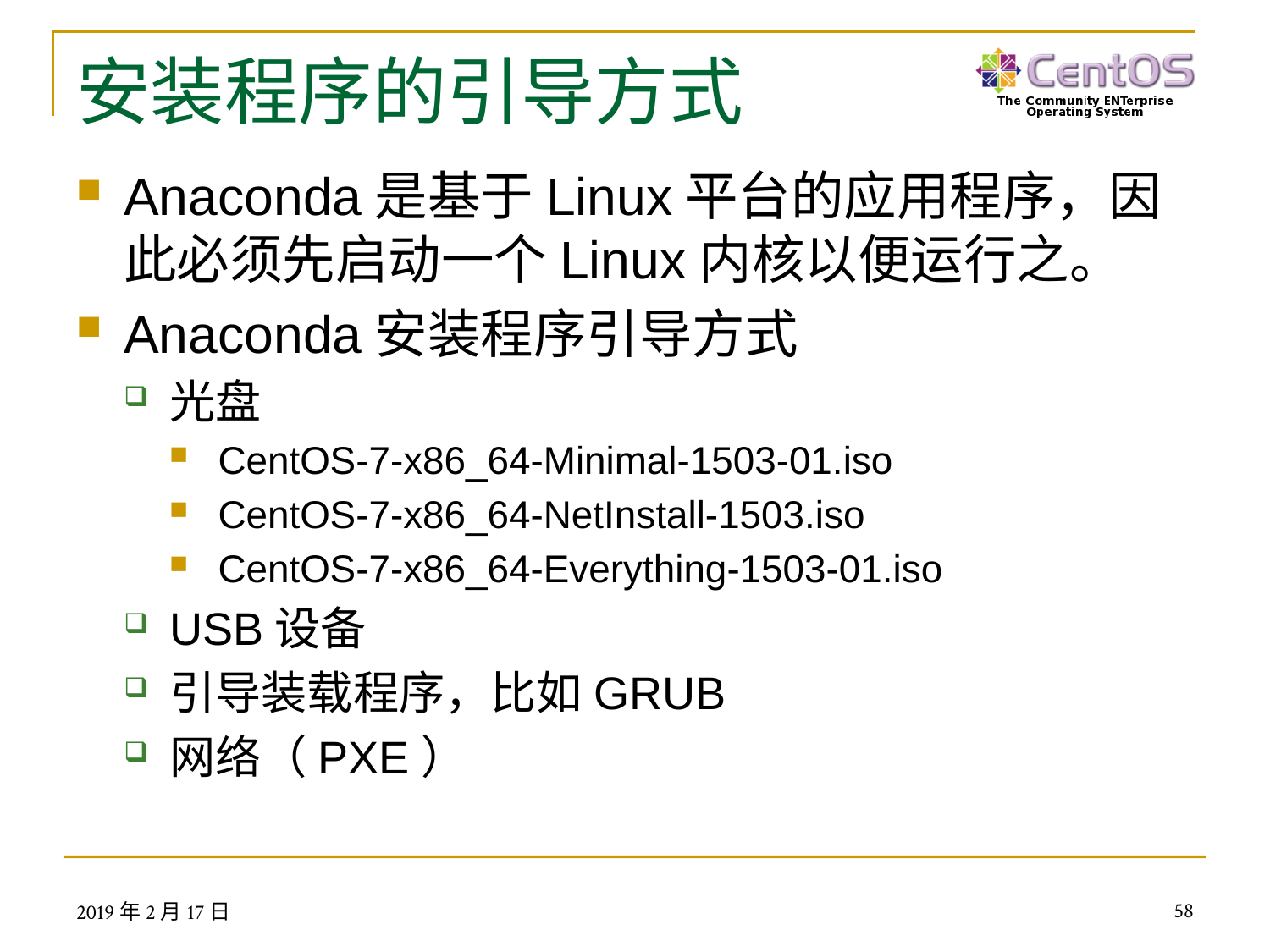

# 安装程序的引导方式
Anaconda是基于Linux平台的应用程序，因此必须先启动一个Linux内核以便运行之。
Anaconda安装程序引导方式
光盘
CentOS-7-x86_64-Minimal-1503-01.iso
CentOS-7-x86_64-NetInstall-1503.iso
CentOS-7-x86_64-Everything-1503-01.iso
USB设备
引导装载程序，比如GRUB
网络（PXE）

2019年2月17日
58